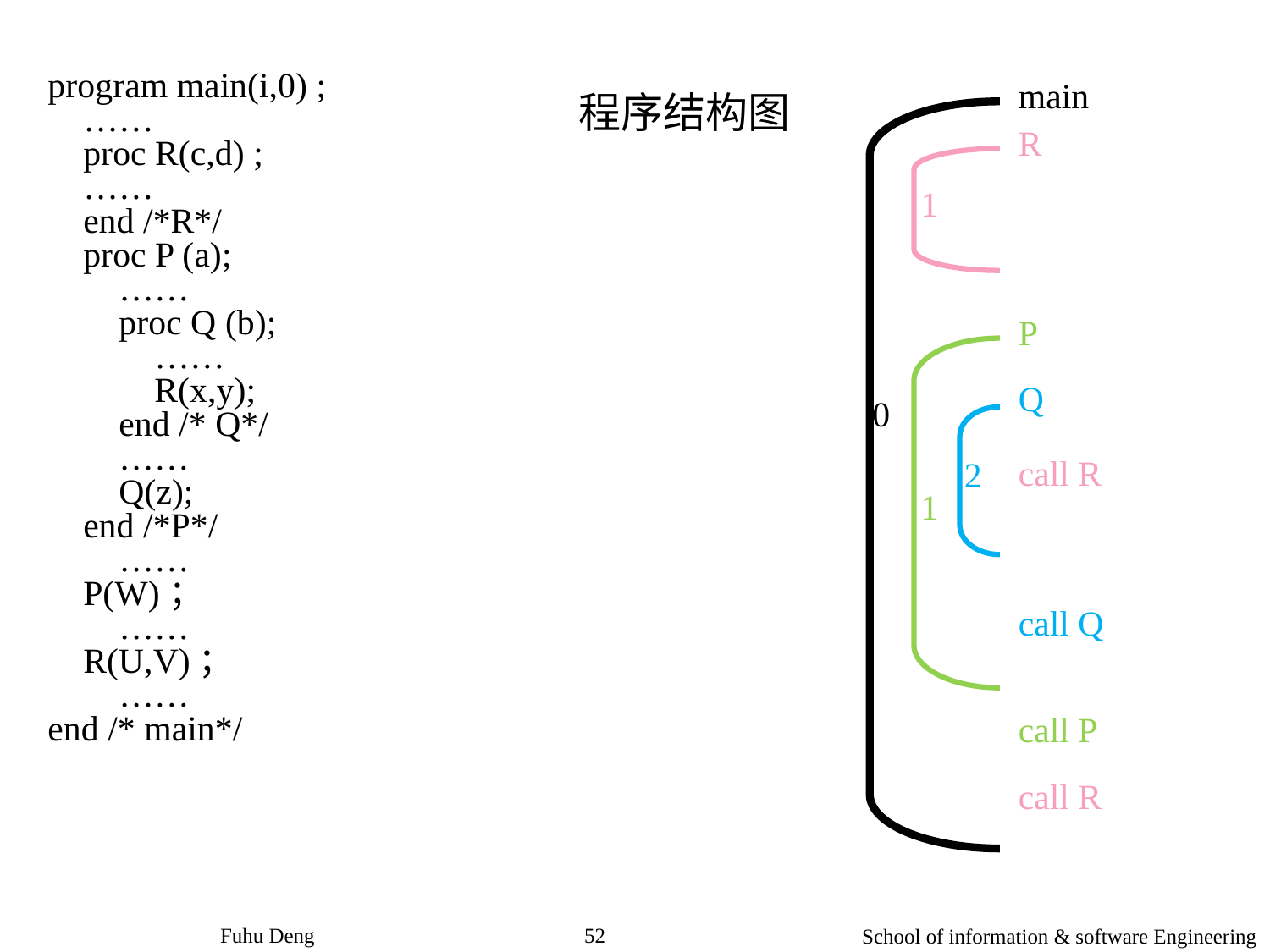

program main(i,0) ;
    ……
    proc R(c,d) ;
    ……
    end /*R*/
    proc P (a);
        ……
        proc Q (b);
            ……
            R(x,y);
        end /* Q*/
        ……
        Q(z);
    end /*P*/
        ……
    P(W)；
        ……
    R(U,V)；
        ……
end /* main*/
main
程序结构图

R

1
P

Q
0

call R
2
1
call Q
call P
call R
Fuhu Deng
52
School of information & software Engineering